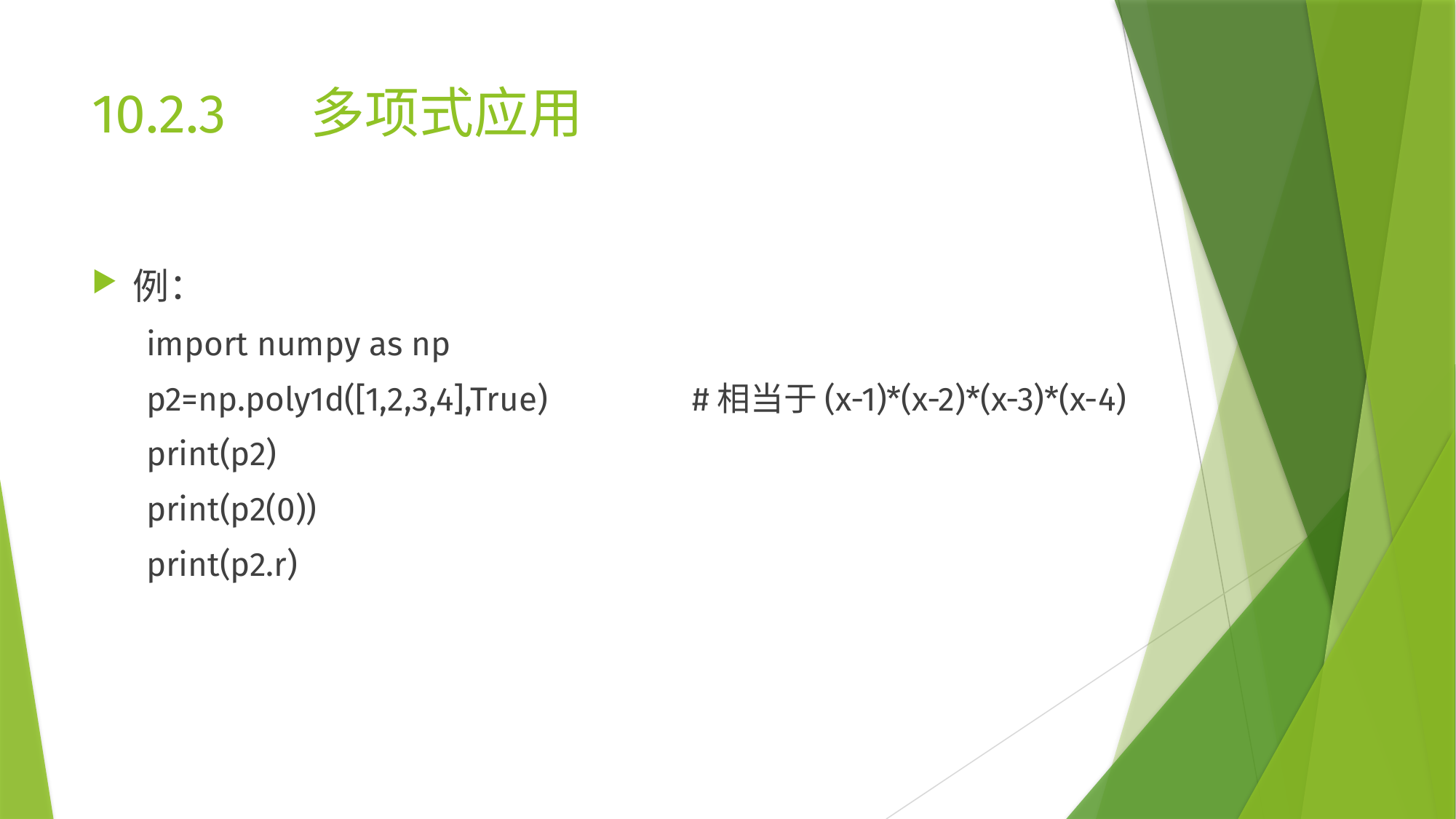

# 10.2.3	多项式应用
例：
import numpy as np
p2=np.poly1d([1,2,3,4],True)           	#相当于(x-1)*(x-2)*(x-3)*(x-4)
print(p2)
print(p2(0))
print(p2.r)